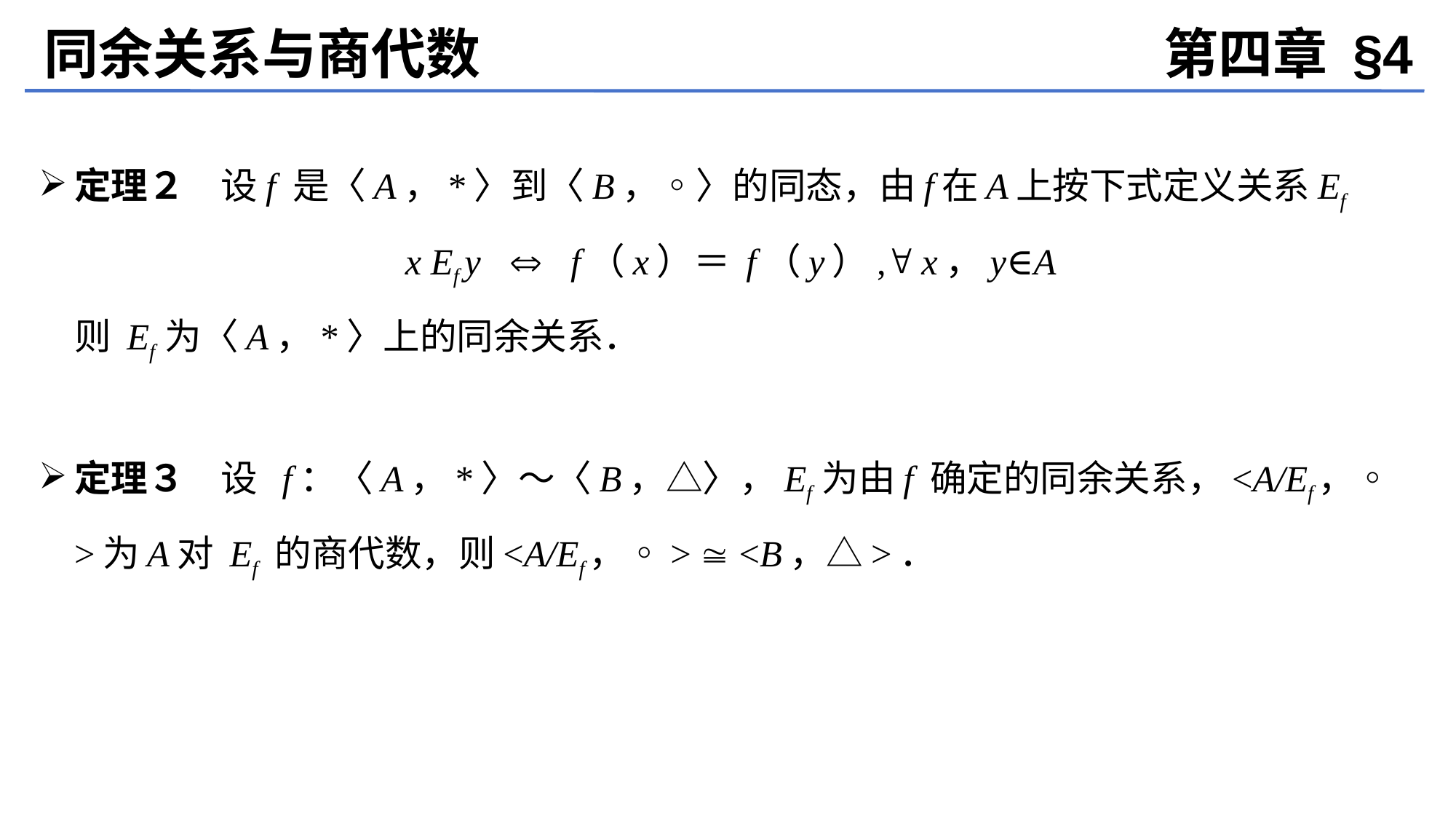

同余关系与商代数
第四章 §4
定理２　设f 是〈A，*〉到〈B，◦〉的同态，由f在A上按下式定义关系Ef
 x Ef y   ⇔   f（x）＝ f（y）,∀ x，y∈A
	则 Ef 为〈A，*〉上的同余关系．

定理３　设  f：〈A，*〉～〈B，△〉，Ef 为由f 确定的同余关系，<A/Ef，◦>为A对 Ef 的商代数，则<A/Ef，◦> ≅ <B，△>．